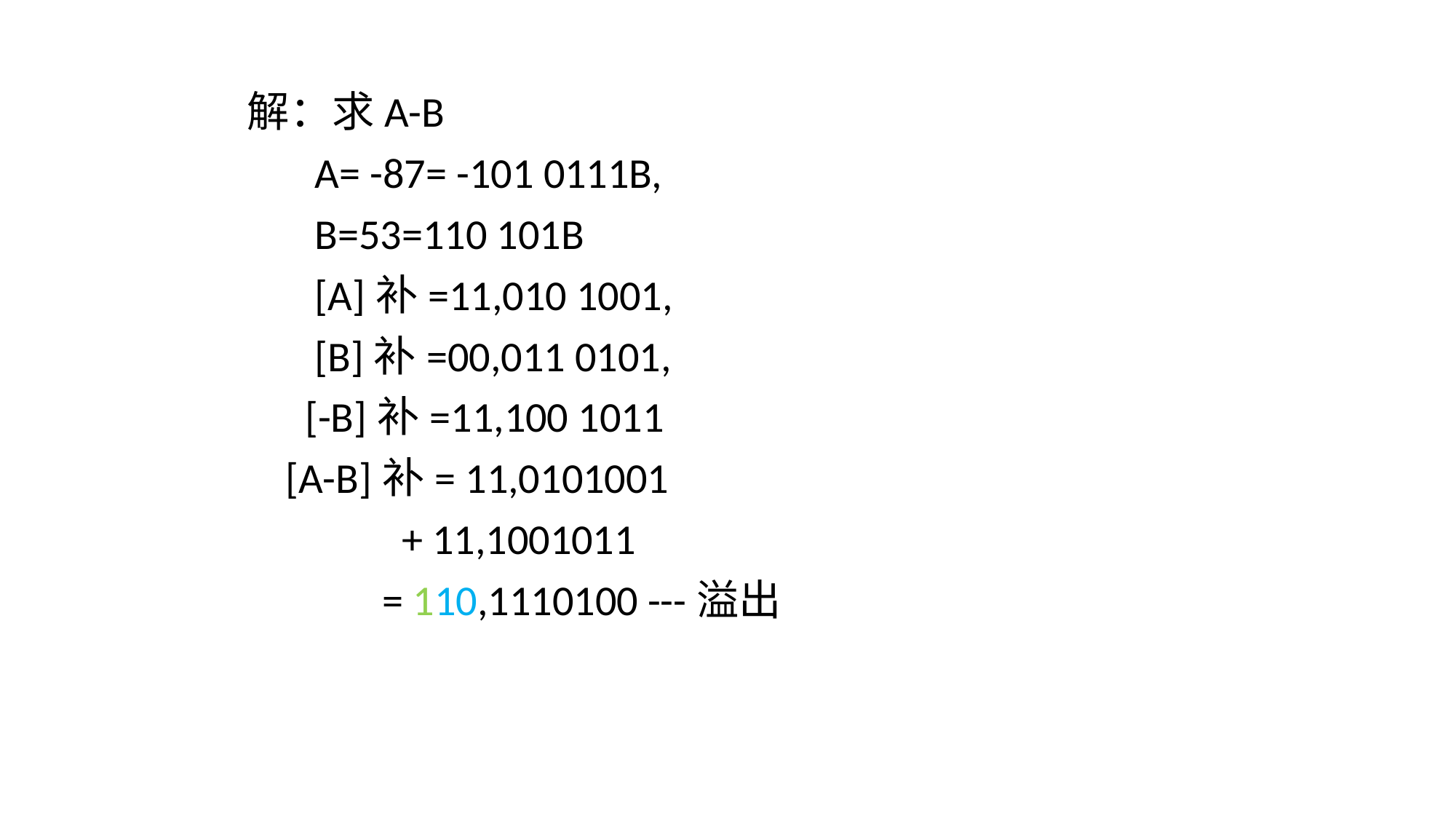

解：求A-B
       A= -87= -101 0111B,
       B=53=110 101B
       [A]补=11,010 1001,
       [B]补=00,011 0101,
      [-B]补=11,100 1011
    [A-B]补= 11,0101001
                + 11,1001011
              = 110,1110100 ---溢出